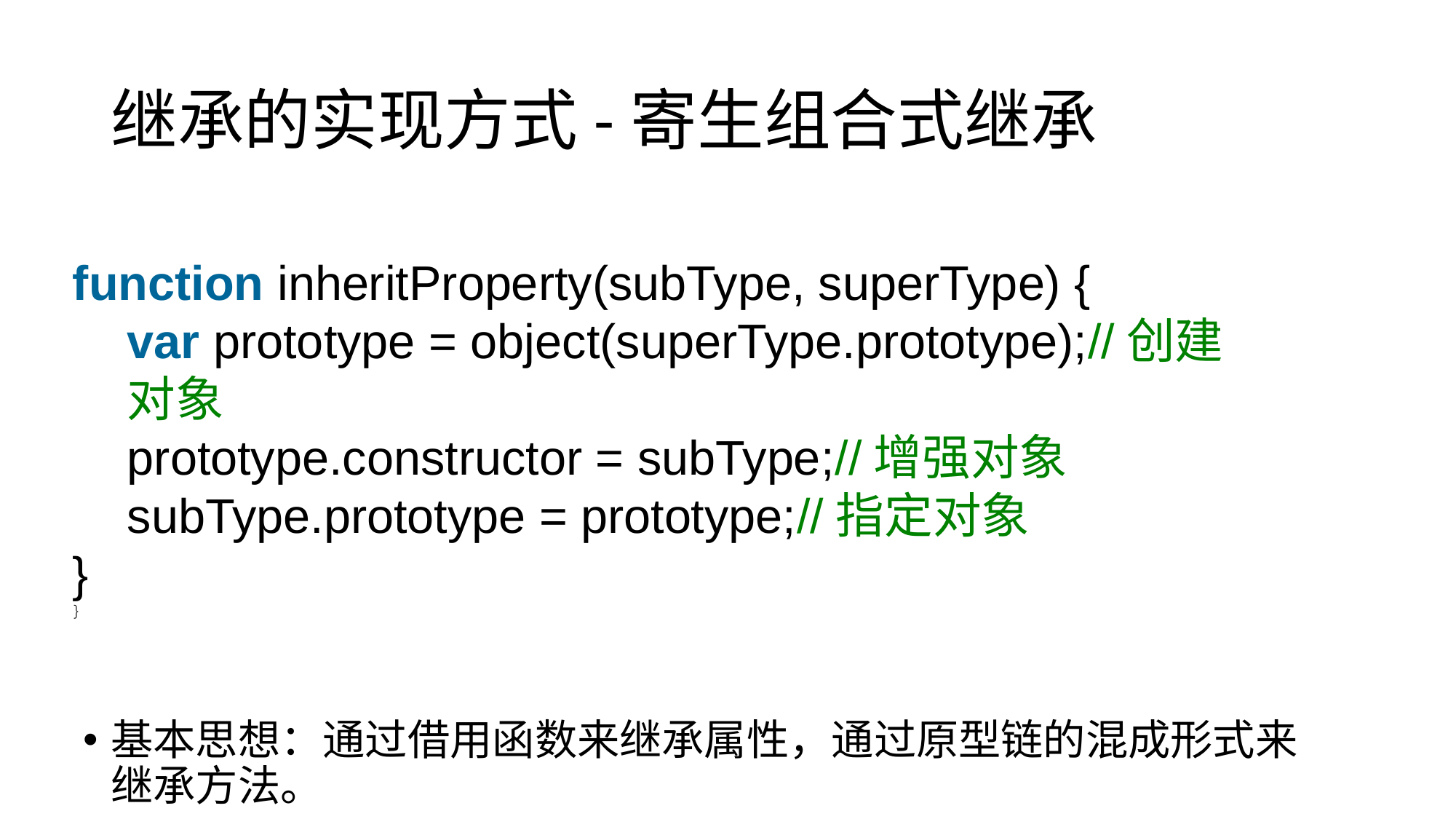

# 继承的实现方式-寄生组合式继承
function inheritProperty(subType, superType) {
var prototype = object(superType.prototype);//创建对象
prototype.constructor = subType;//增强对象
subType.prototype = prototype;//指定对象
}
}
基本思想：通过借用函数来继承属性，通过原型链的混成形式来继承方法。